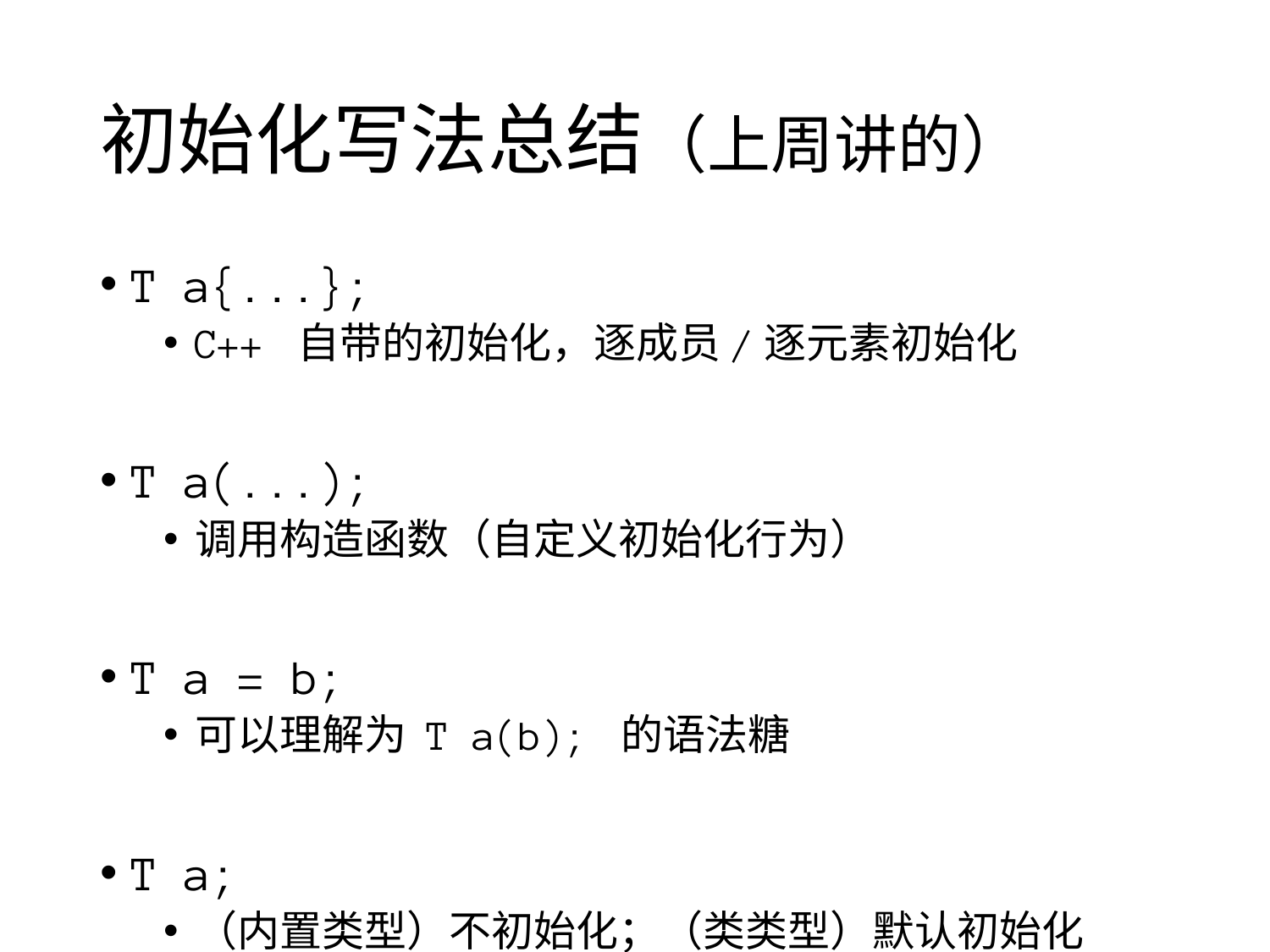

# 初始化写法总结（上周讲的）
T a{...};
C++ 自带的初始化，逐成员/逐元素初始化

T a(...);
调用构造函数（自定义初始化行为）

T a = b;
可以理解为 T a(b); 的语法糖

T a;
（内置类型）不初始化；（类类型）默认初始化